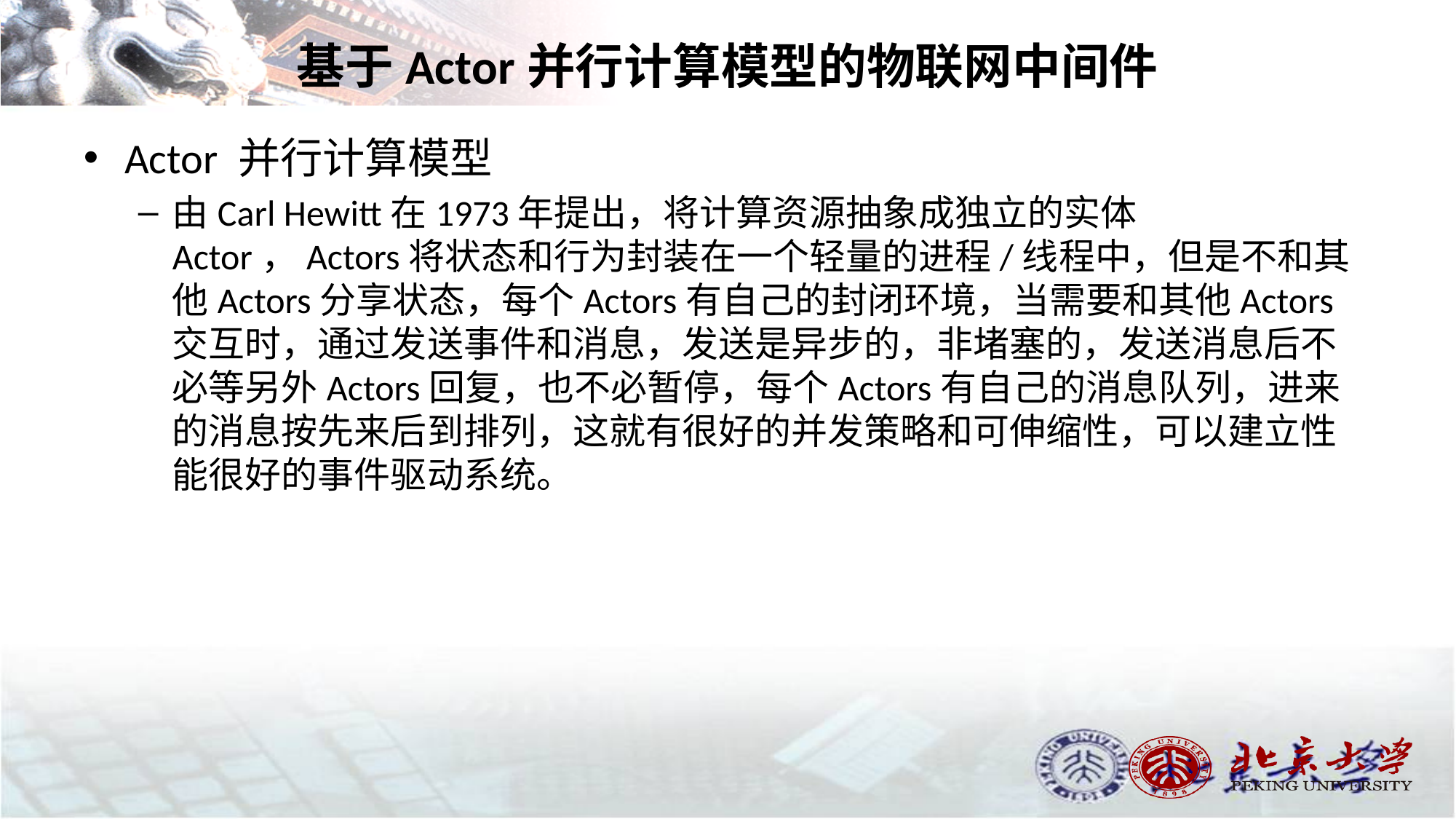

# 基于Actor并行计算模型的物联网中间件
Actor 并行计算模型
由Carl Hewitt在1973年提出，将计算资源抽象成独立的实体Actor，Actors将状态和行为封装在一个轻量的进程/线程中，但是不和其他Actors分享状态，每个Actors有自己的封闭环境，当需要和其他Actors交互时，通过发送事件和消息，发送是异步的，非堵塞的，发送消息后不必等另外Actors回复，也不必暂停，每个Actors有自己的消息队列，进来的消息按先来后到排列，这就有很好的并发策略和可伸缩性，可以建立性能很好的事件驱动系统。